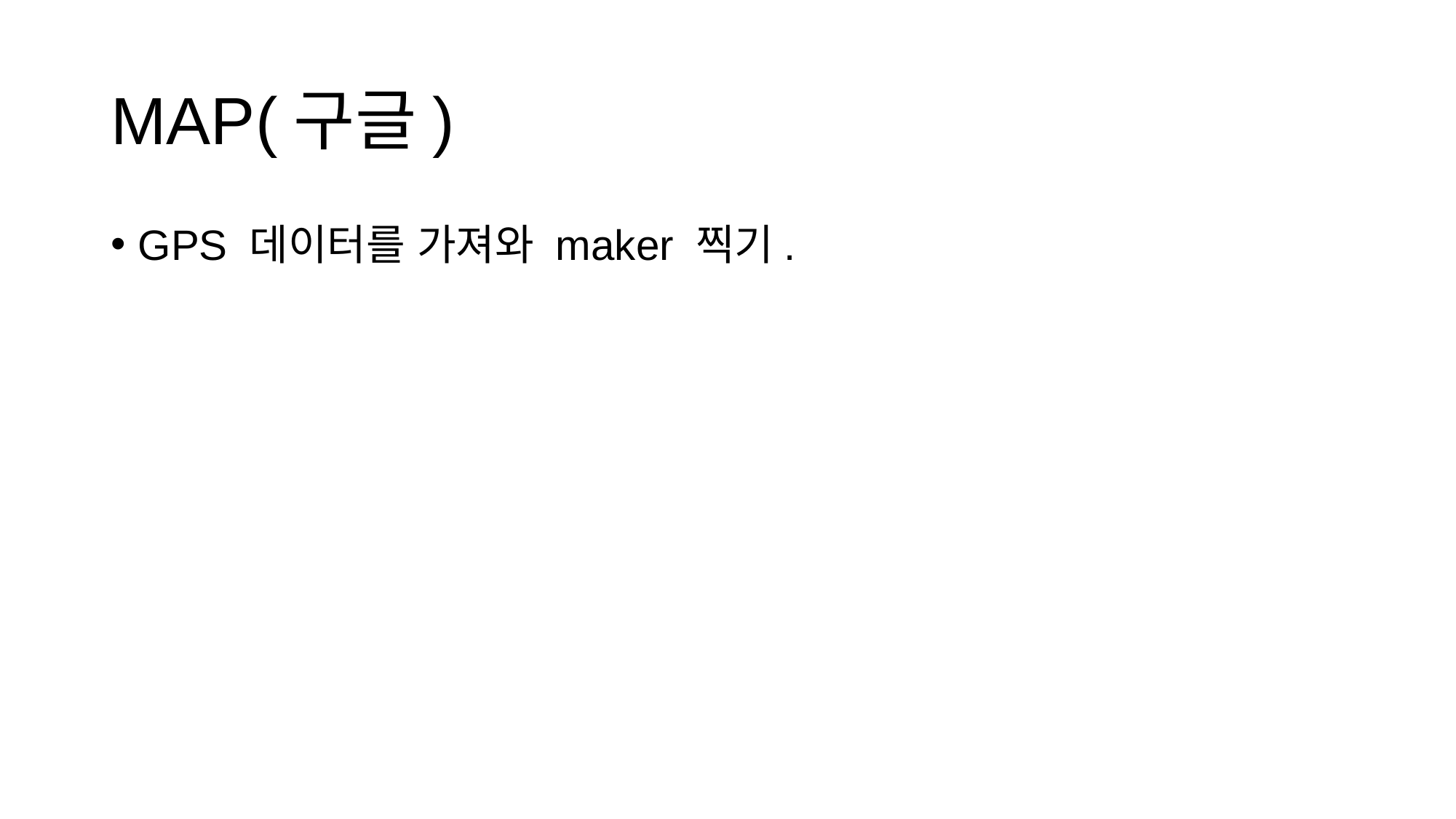

# MAP(구글)
GPS 데이터를 가져와 maker 찍기.